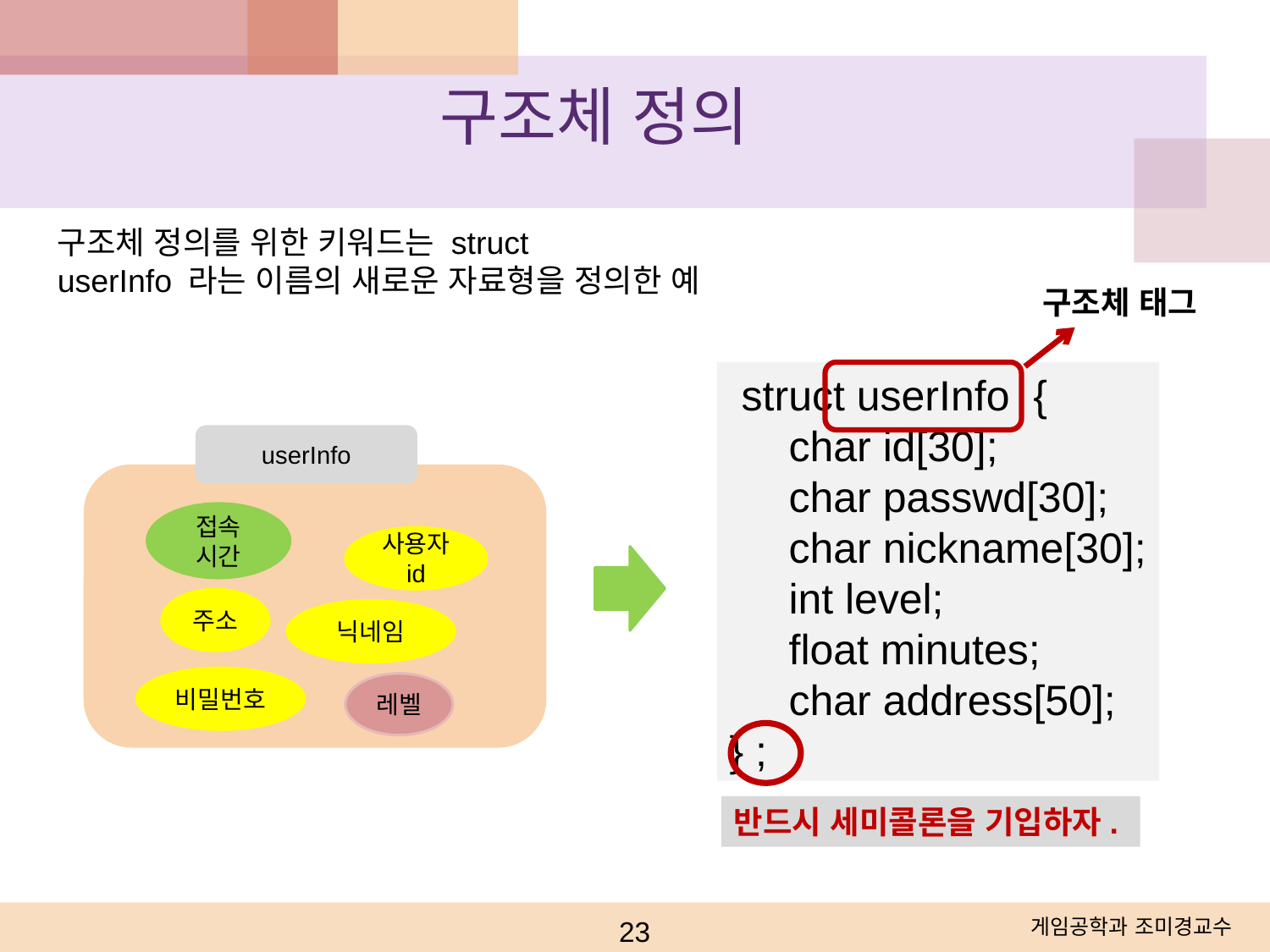

구조체 정의
구조체 정의를 위한 키워드는 struct
userInfo 라는 이름의 새로운 자료형을 정의한 예

구조체 태그

 struct userInfo  {
     char id[30];
     char passwd[30];
     char nickname[30];
     int level;
     float minutes;
     char address[50];
} ;
userInfo

접속
시간
사용자 id
주소
닉네임
비밀번호
레벨

반드시 세미콜론을 기입하자.
23
게임공학과 조미경교수